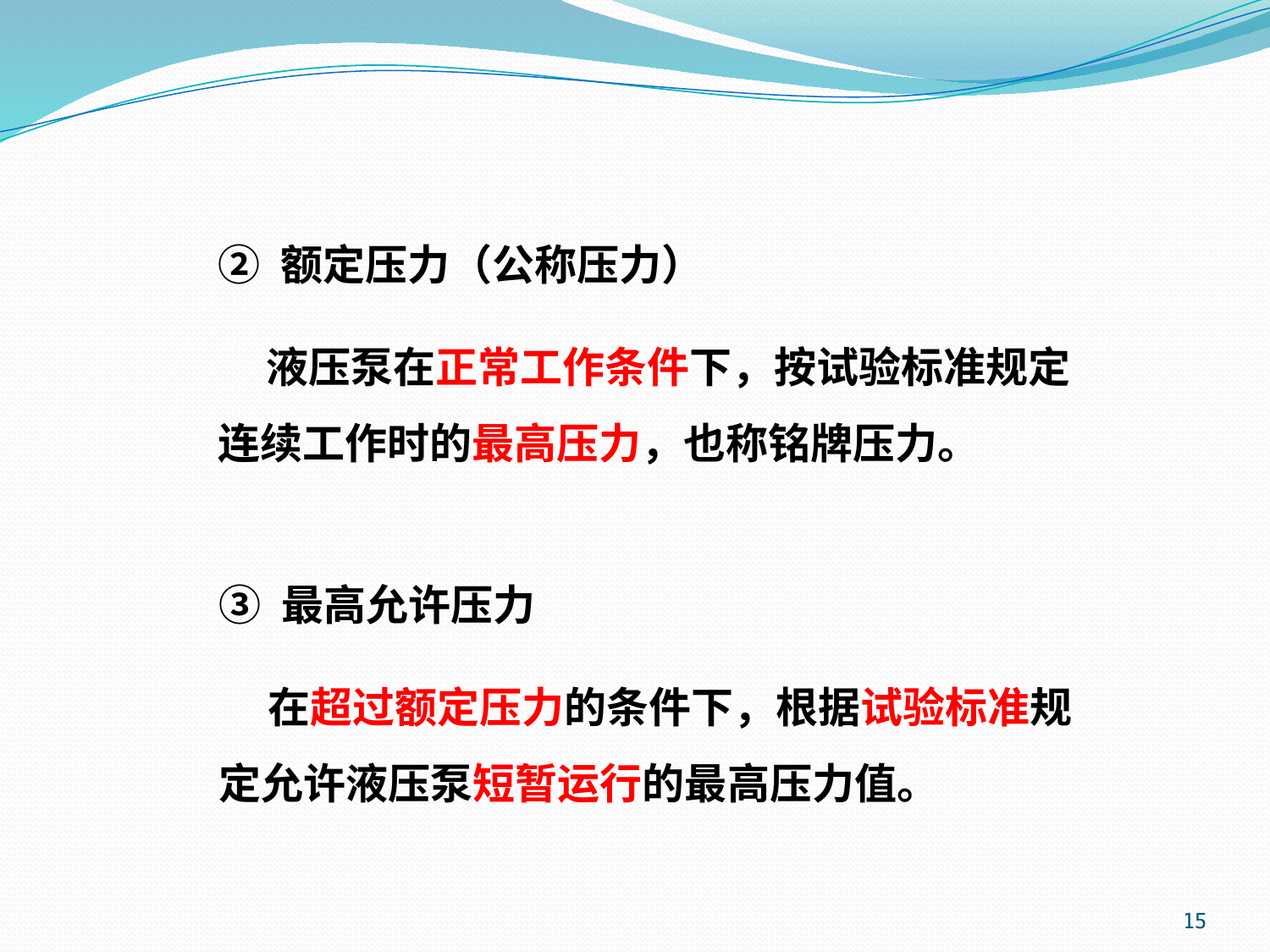

② 额定压力（公称压力）
    液压泵在正常工作条件下，按试验标准规定连续工作时的最高压力，也称铭牌压力。
③ 最高允许压力
    在超过额定压力的条件下，根据试验标准规定允许液压泵短暂运行的最高压力值。
15